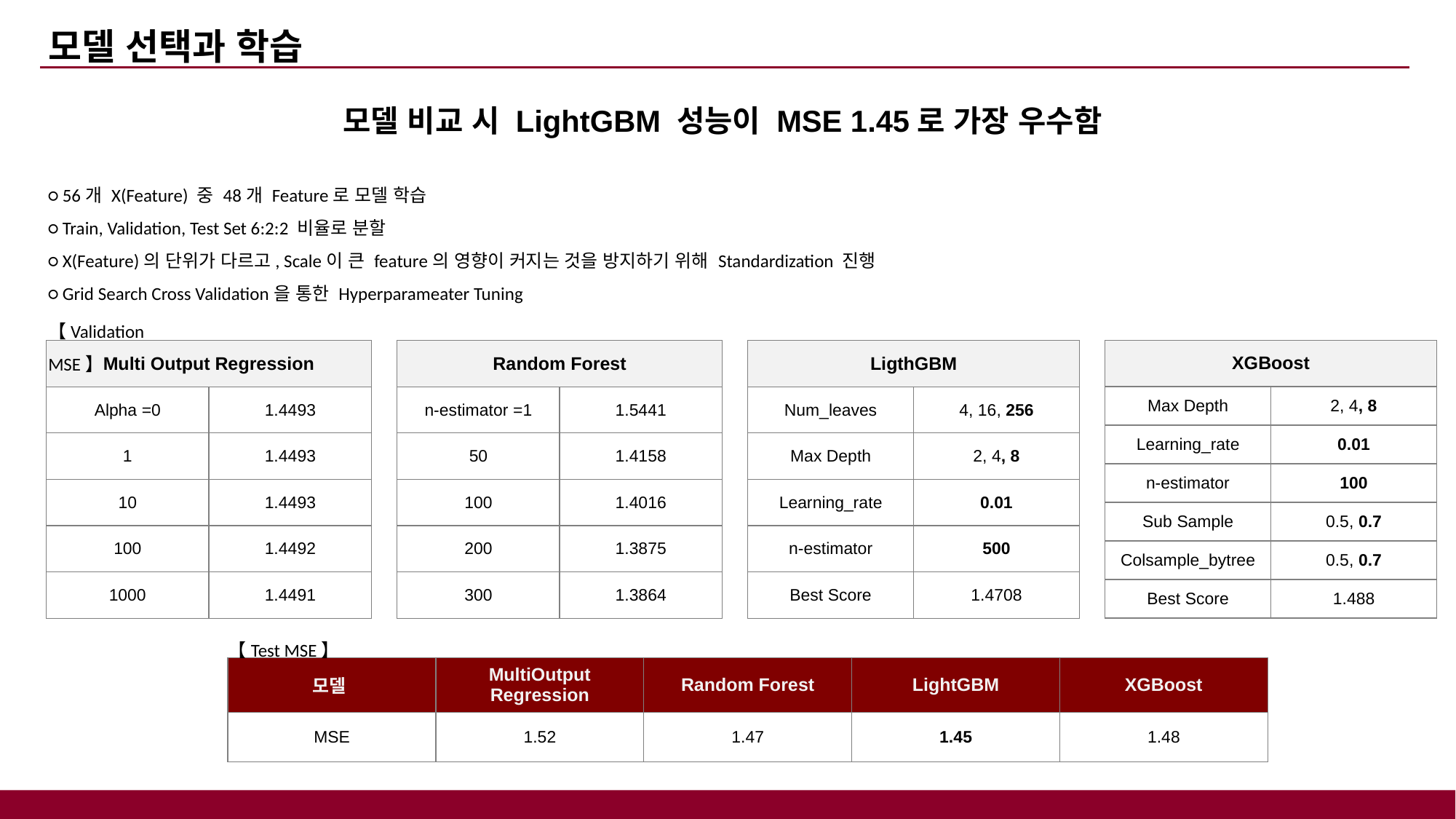

모델 선택과 학습
모델 비교 시 LightGBM 성능이 MSE 1.45로 가장 우수함
○ 56개 X(Feature) 중 48개 Feature로 모델 학습
○ Train, Validation, Test Set 6:2:2 비율로 분할
○ X(Feature)의 단위가 다르고, Scale이 큰 feature의 영향이 커지는 것을 방지하기 위해 Standardization 진행
○ Grid Search Cross Validation을 통한 Hyperparameater Tuning
【Validation MSE】
| Multi Output Regression |  |
| --- | --- |
| Alpha =0 | 1.4493 |
| 1 | 1.4493 |
| 10 | 1.4493 |
| 100 | 1.4492 |
| 1000 | 1.4491 |
| Random Forest |  |
| --- | --- |
| n-estimator =1 | 1.5441 |
| 50 | 1.4158 |
| 100 | 1.4016 |
| 200 | 1.3875 |
| 300 | 1.3864 |
| LigthGBM |  |
| --- | --- |
| Num\_leaves | 4, 16, 256 |
| Max Depth | 2, 4, 8 |
| Learning\_rate | 0.01 |
| n-estimator | 500 |
| Best Score | 1.4708 |
| XGBoost |  |
| --- | --- |
| Max Depth | 2, 4, 8 |
| Learning\_rate | 0.01 |
| n-estimator | 100 |
| Sub Sample | 0.5, 0.7 |
| Colsample\_bytree | 0.5, 0.7 |
| Best Score | 1.488 |
【Test MSE】
| 모델 | MultiOutput Regression | Random Forest | LightGBM | XGBoost |
| --- | --- | --- | --- | --- |
| MSE | 1.52 | 1.47 | 1.45 | 1.48 |